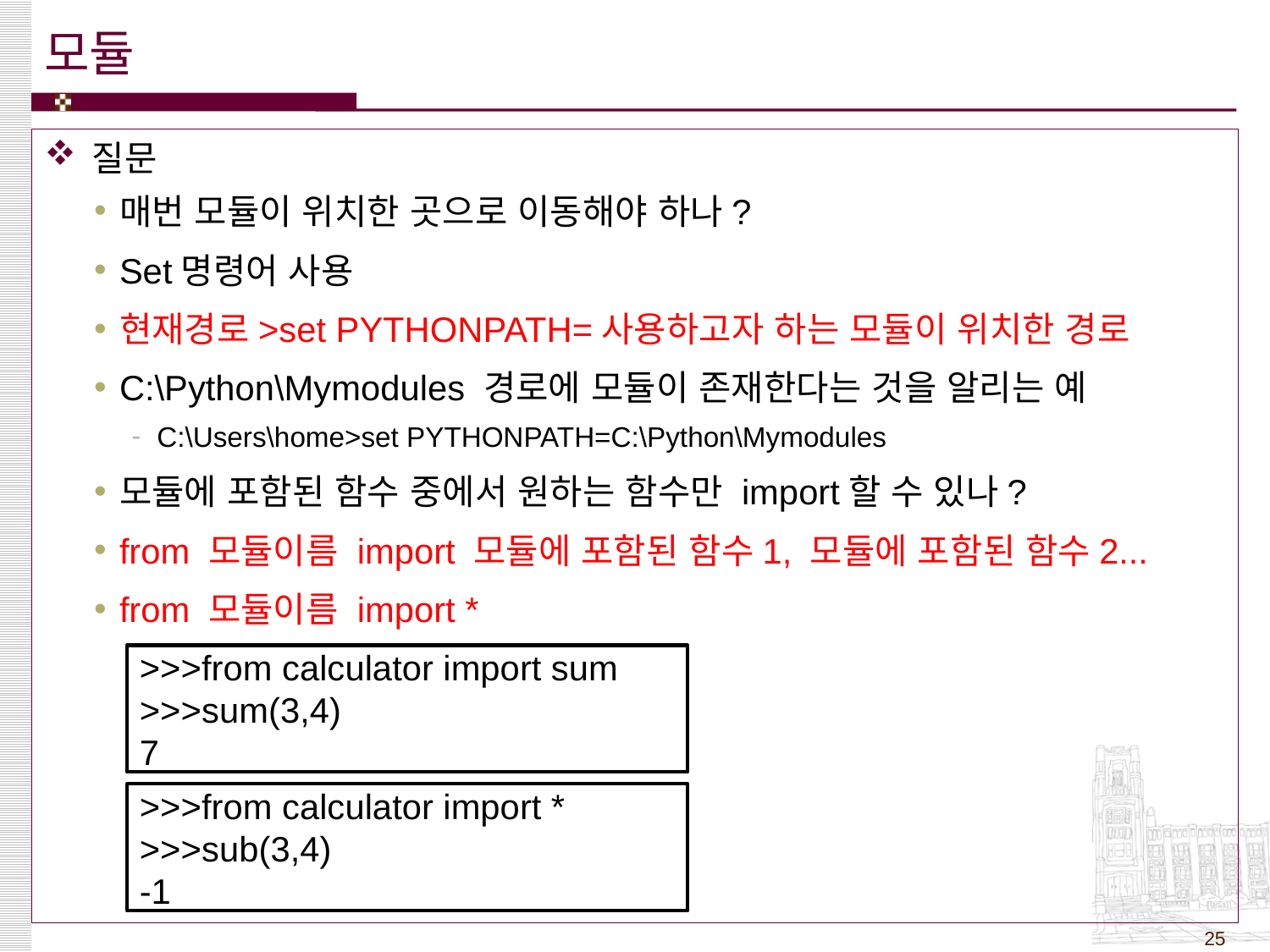

# 모듈
질문
매번 모듈이 위치한 곳으로 이동해야 하나?
Set명령어 사용
현재경로>set PYTHONPATH=사용하고자 하는 모듈이 위치한 경로
C:\Python\Mymodules 경로에 모듈이 존재한다는 것을 알리는 예
C:\Users\home>set PYTHONPATH=C:\Python\Mymodules
모듈에 포함된 함수 중에서 원하는 함수만 import할 수 있나?
from 모듈이름 import 모듈에 포함된 함수1, 모듈에 포함된 함수2...
from 모듈이름 import *
>>>from calculator import sum
>>>sum(3,4)
7
>>>from calculator import *
>>>sub(3,4)
-1